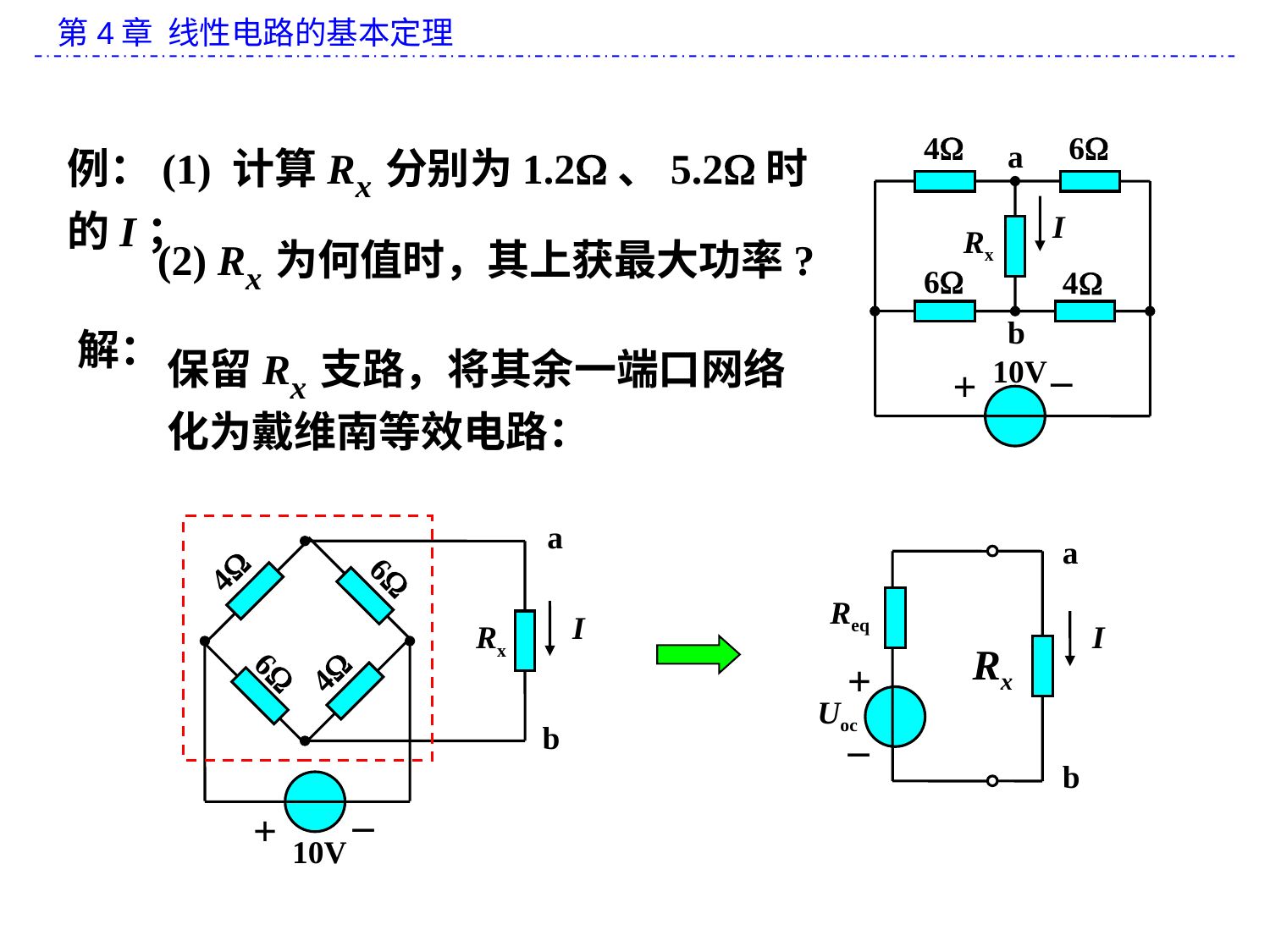

例：(1) 计算Rx分别为1.2Ω、5.2Ω时的I；
4Ω
6Ω
a

I
Rx

6Ω
4Ω

b

_
10V
+

(2) Rx为何值时，其上获最大功率?
解：
保留Rx支路，将其余一端口网络化为戴维南等效电路：
a
4Ω

6Ω

I
Rx

4Ω

6Ω

b

_
+

10V

a

Req

I
Rx
+

Uoc

_
b